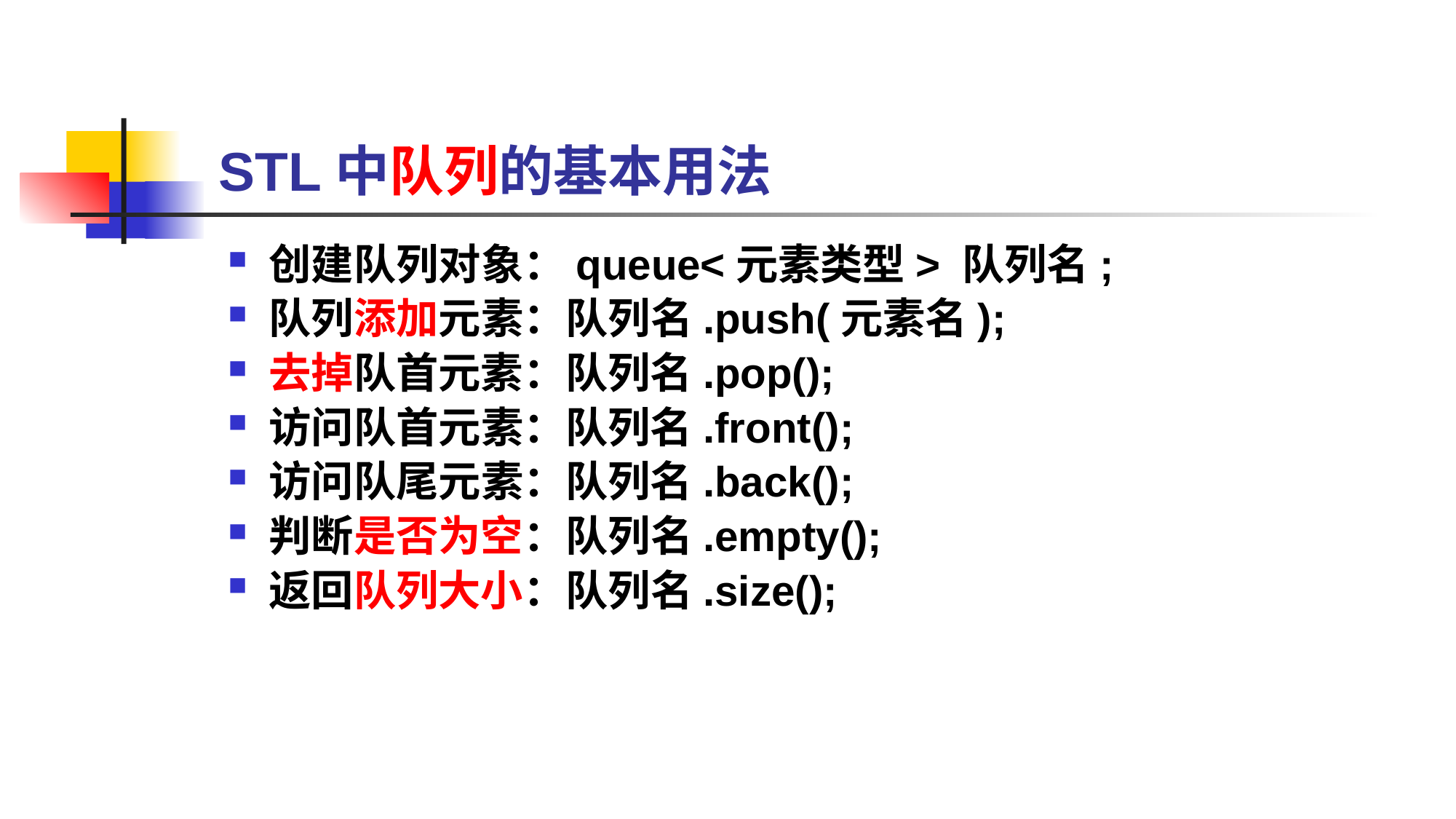

# STL中队列的基本用法
创建队列对象：queue<元素类型> 队列名;
队列添加元素：队列名.push(元素名);
去掉队首元素：队列名.pop();
访问队首元素：队列名.front();
访问队尾元素：队列名.back();
判断是否为空：队列名.empty();
返回队列大小：队列名.size();

3